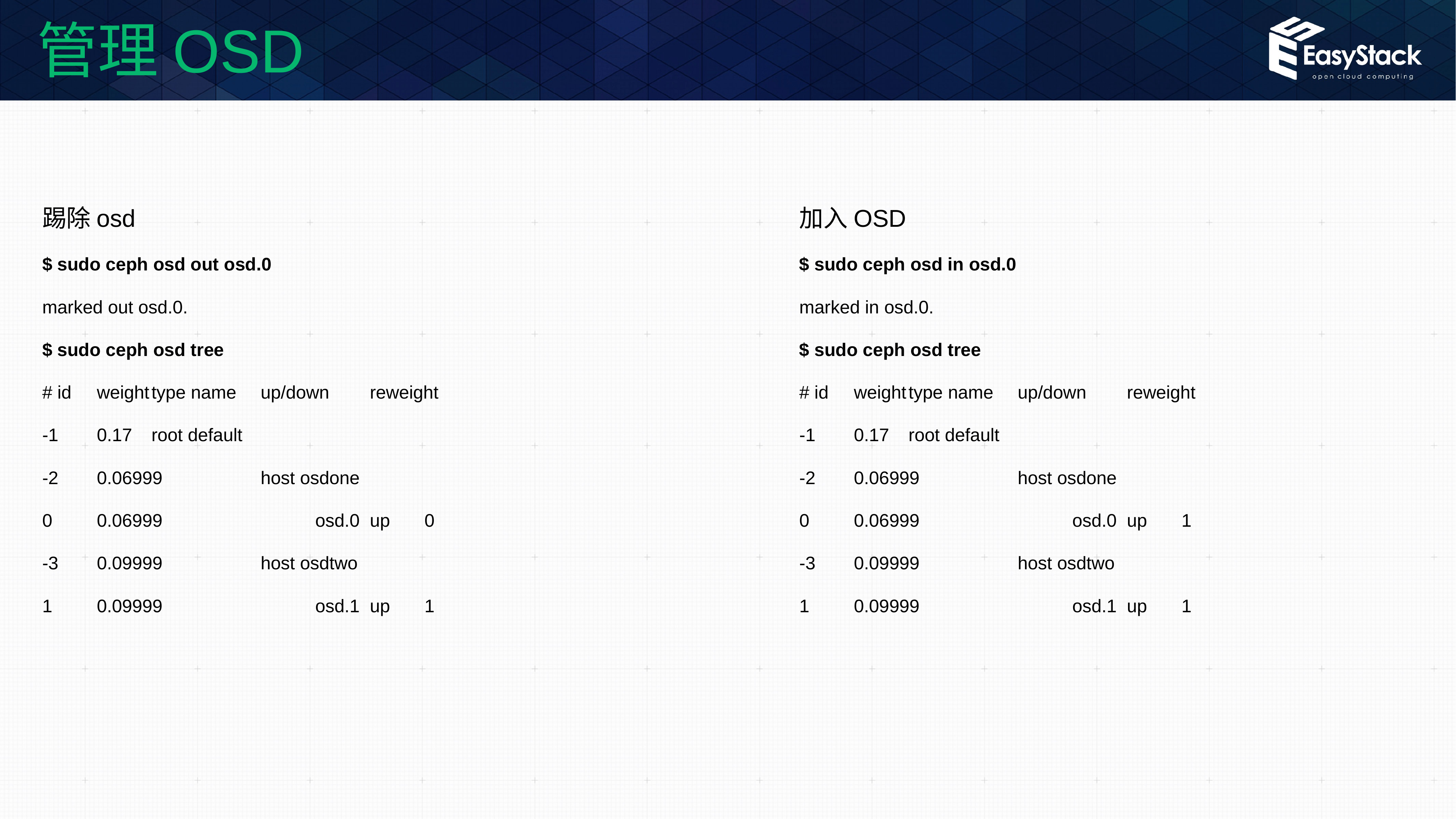

# 管理OSD
踢除osd
$ sudo ceph osd out osd.0
marked out osd.0.
$ sudo ceph osd tree
# id	weight	type name	up/down	reweight
-1	0.17	root default
-2	0.06999		host osdone
0	0.06999			osd.0	up	0
-3	0.09999		host osdtwo
1	0.09999			osd.1	up	1

加入OSD
$ sudo ceph osd in osd.0
marked in osd.0.
$ sudo ceph osd tree
# id	weight	type name	up/down	reweight
-1	0.17	root default
-2	0.06999		host osdone
0	0.06999			osd.0	up	1
-3	0.09999		host osdtwo
1	0.09999			osd.1	up	1